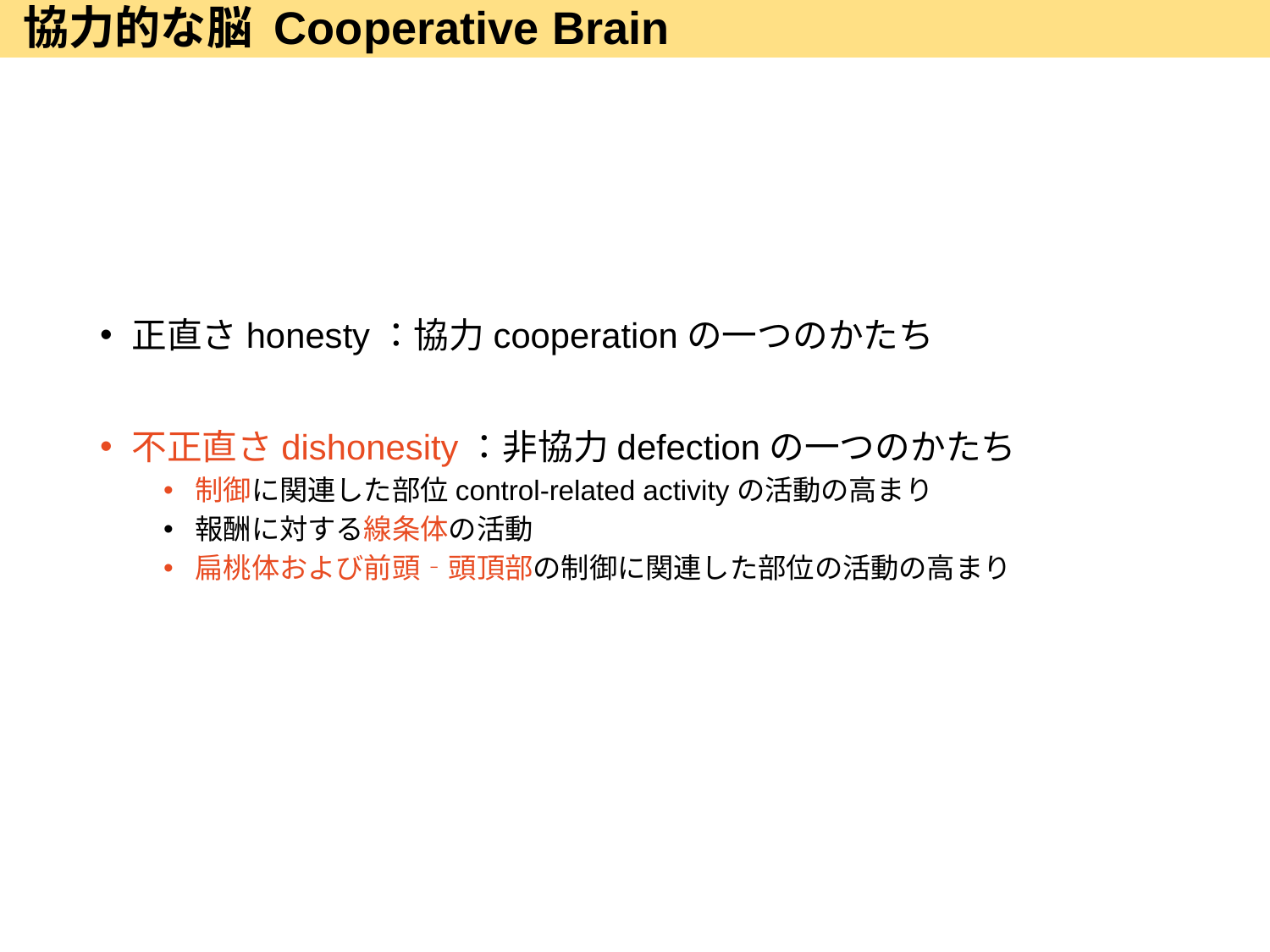

# 協力的な脳 Cooperative Brain
正直さhonesty：協力cooperationの一つのかたち

不正直さdishonesity：非協力defectionの一つのかたち
制御に関連した部位control-related activityの活動の高まり
報酬に対する線条体の活動
扁桃体および前頭‐頭頂部の制御に関連した部位の活動の高まり